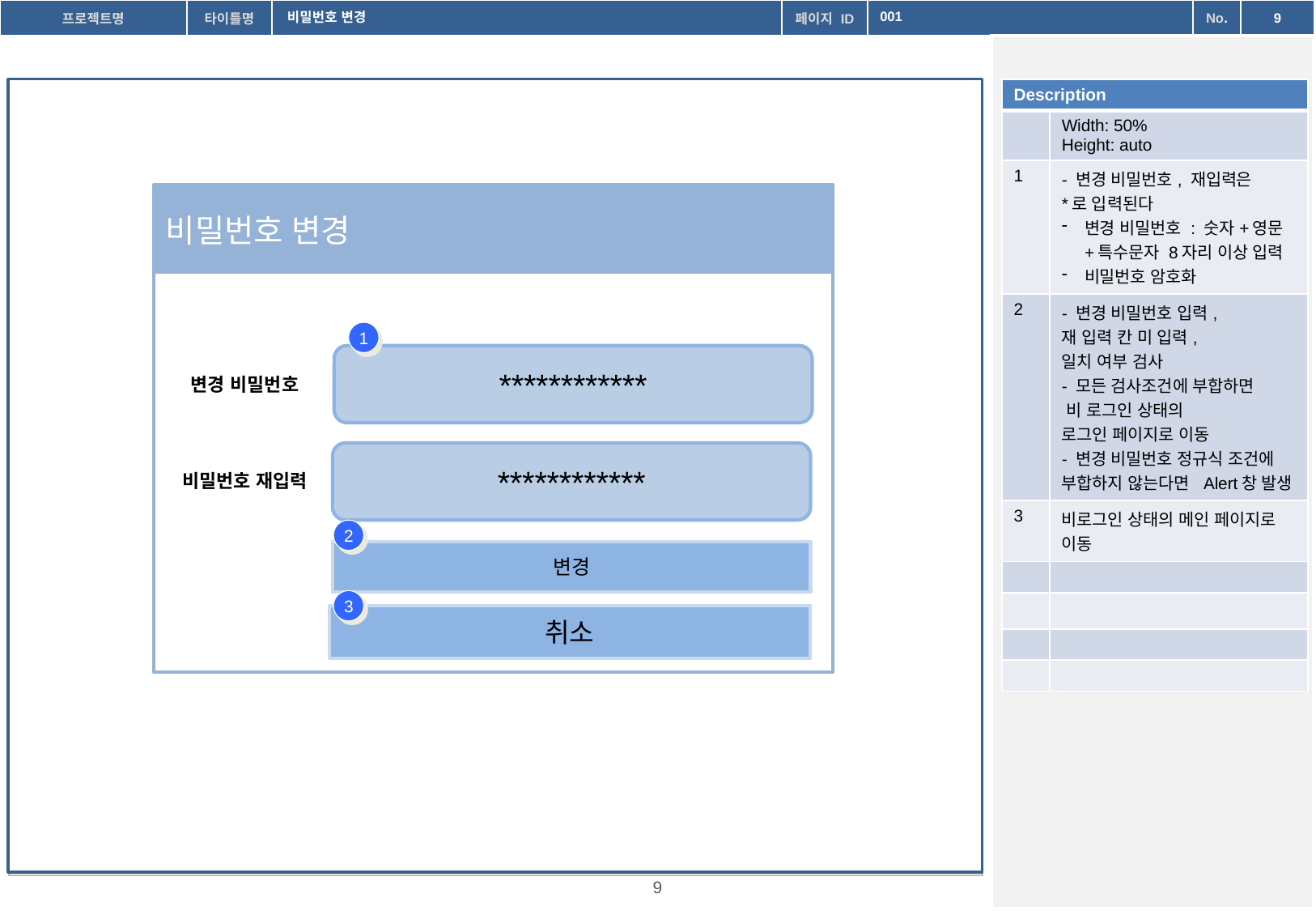

비밀번호 변경
001

| Description |  |
| --- | --- |
|  | Width: 50% Height: auto |
| 1 | - 변경 비밀번호, 재입력은 \*로 입력된다 변경 비밀번호 : 숫자+영문+특수문자 8자리 이상 입력 비밀번호 암호화 |
| 2 | - 변경 비밀번호 입력, 재 입력 칸 미 입력, 일치 여부 검사 - 모든 검사조건에 부합하면 비 로그인 상태의 로그인 페이지로 이동 - 변경 비밀번호 정규식 조건에 부합하지 않는다면 Alert창 발생 |
| 3 | 비로그인 상태의 메인 페이지로 이동 |
|  |  |
|  |  |
|  |  |
|  |  |

비밀번호 변경
1
************
변경 비밀번호
************
비밀번호 재입력
2
변경
3
취소
<< <  1 2 3 4 5 6 7 8 9 10  > >>